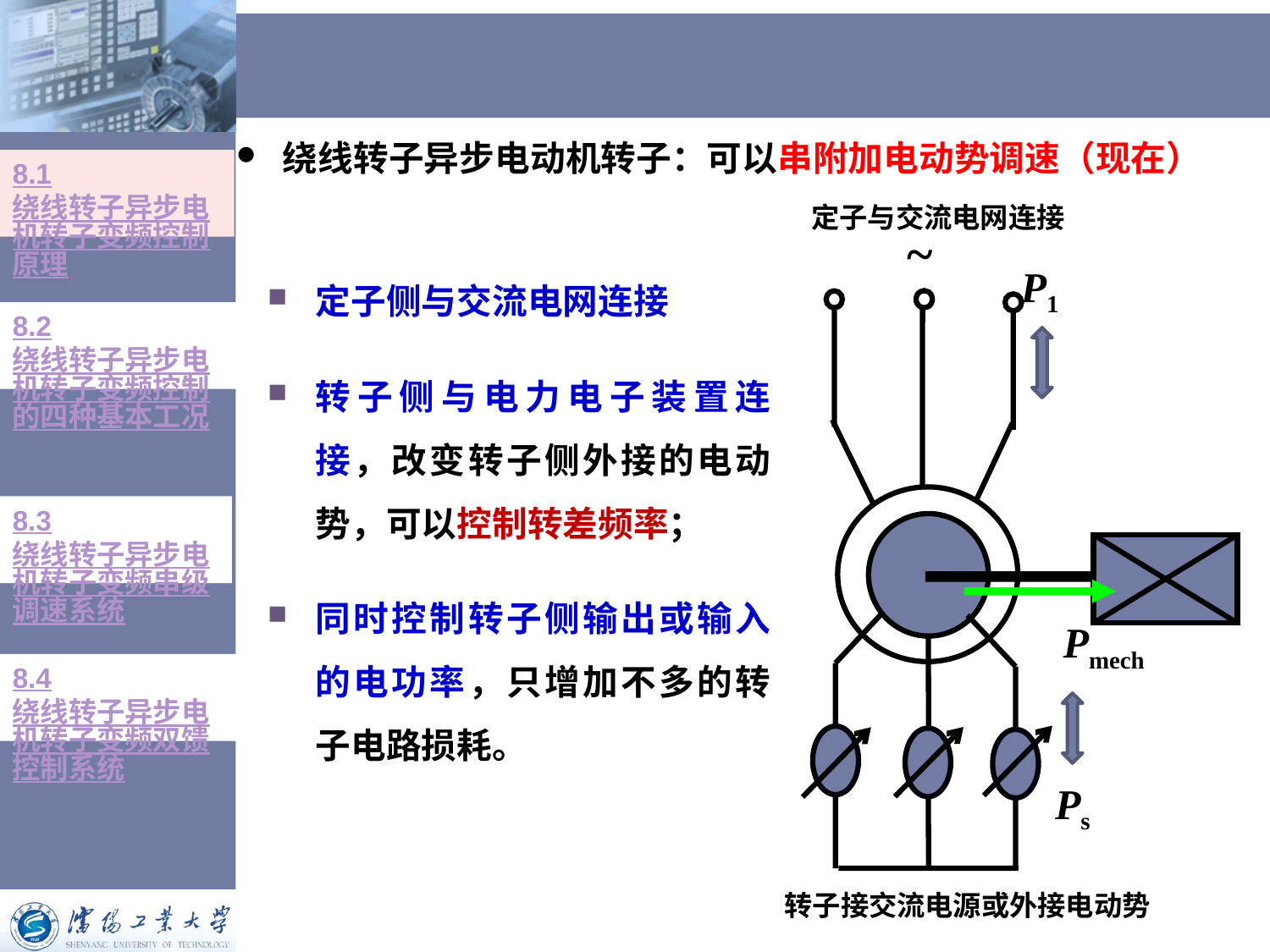

#
 绕线转子异步电动机转子：可以串附加电动势调速（现在）
8.1绕线转子异步电机转子变频控制原理
定子与交流电网连接
~
P1

Pmech

Ps

定子侧与交流电网连接
转子侧与电力电子装置连接，改变转子侧外接的电动势，可以控制转差频率；
同时控制转子侧输出或输入的电功率，只增加不多的转子电路损耗。
8.2绕线转子异步电机转子变频控制的四种基本工况

8.3绕线转子异步电机转子变频串级调速系统
8.4绕线转子异步电机转子变频双馈控制系统

转子接交流电源或外接电动势